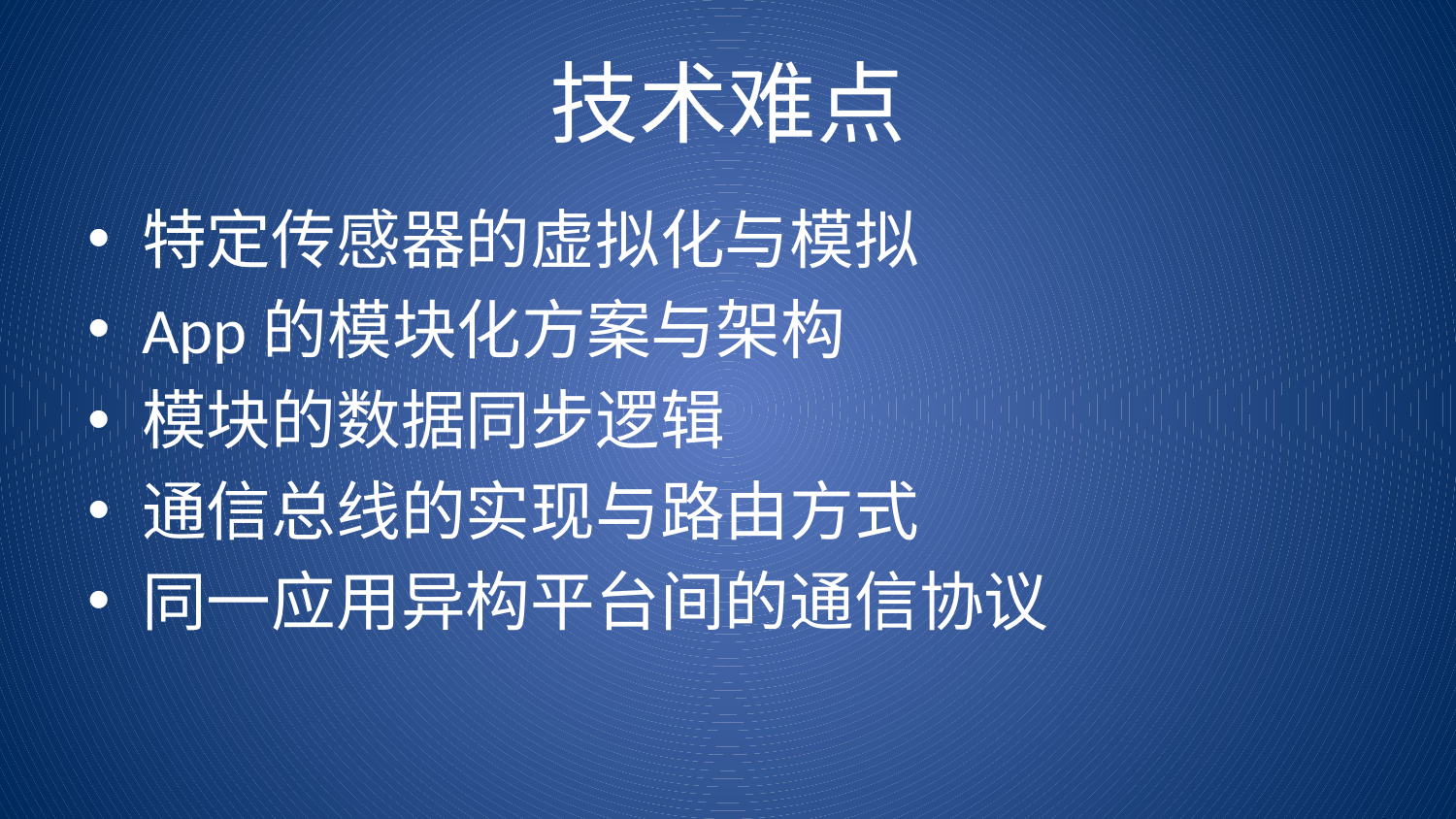

# 技术难点
特定传感器的虚拟化与模拟
App的模块化方案与架构
模块的数据同步逻辑
通信总线的实现与路由方式
同一应用异构平台间的通信协议